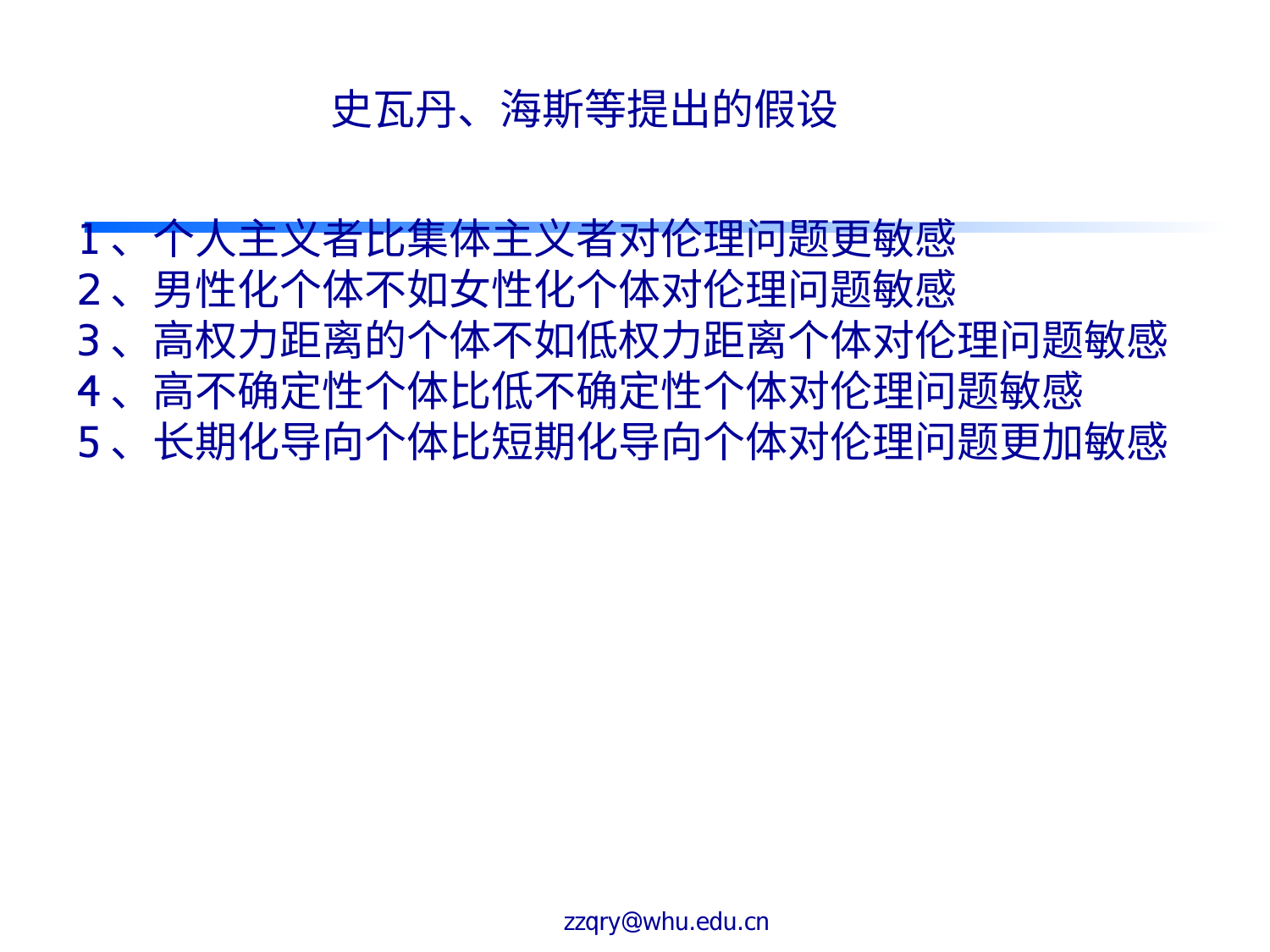

史瓦丹、海斯等提出的假设

1、个人主义者比集体主义者对伦理问题更敏感
2、男性化个体不如女性化个体对伦理问题敏感
3、高权力距离的个体不如低权力距离个体对伦理问题敏感
4、高不确定性个体比低不确定性个体对伦理问题敏感
5、长期化导向个体比短期化导向个体对伦理问题更加敏感

zzqry@whu.edu.cn